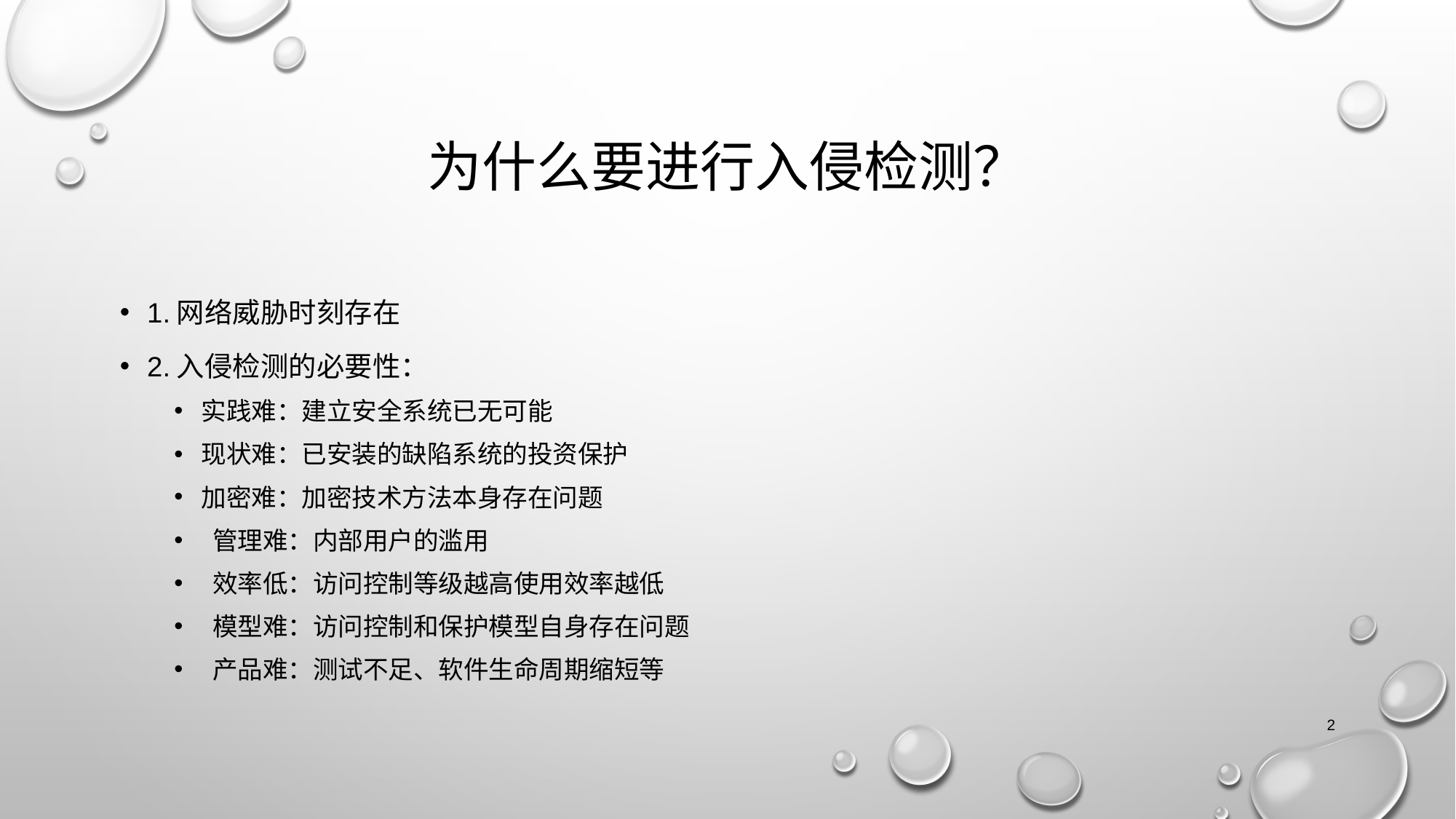

# 为什么要进行入侵检测？
1.网络威胁时刻存在
2.入侵检测的必要性：
实践难：建立安全系统已无可能
现状难：已安装的缺陷系统的投资保护
加密难：加密技术方法本身存在问题
 管理难：内部用户的滥用
 效率低：访问控制等级越⾼使用效率越低
 模型难：访问控制和保护模型自身存在问题
 产品难：测试不⾜、软件⽣命周期缩短等

2